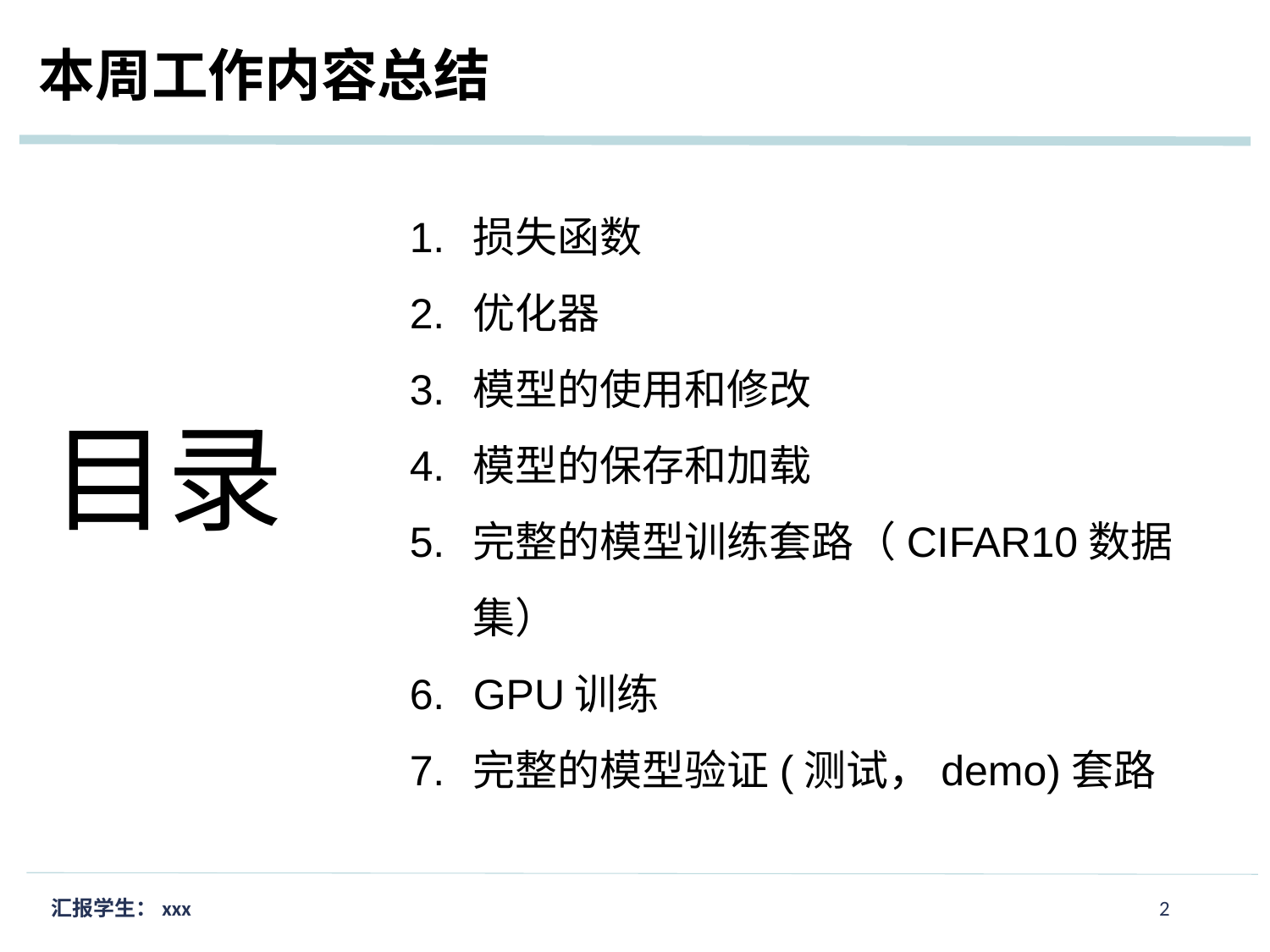

本周工作内容总结
损失函数
优化器
模型的使用和修改
模型的保存和加载
完整的模型训练套路（CIFAR10数据集）
GPU训练
完整的模型验证(测试，demo)套路
目录
汇报学生：xxx
2